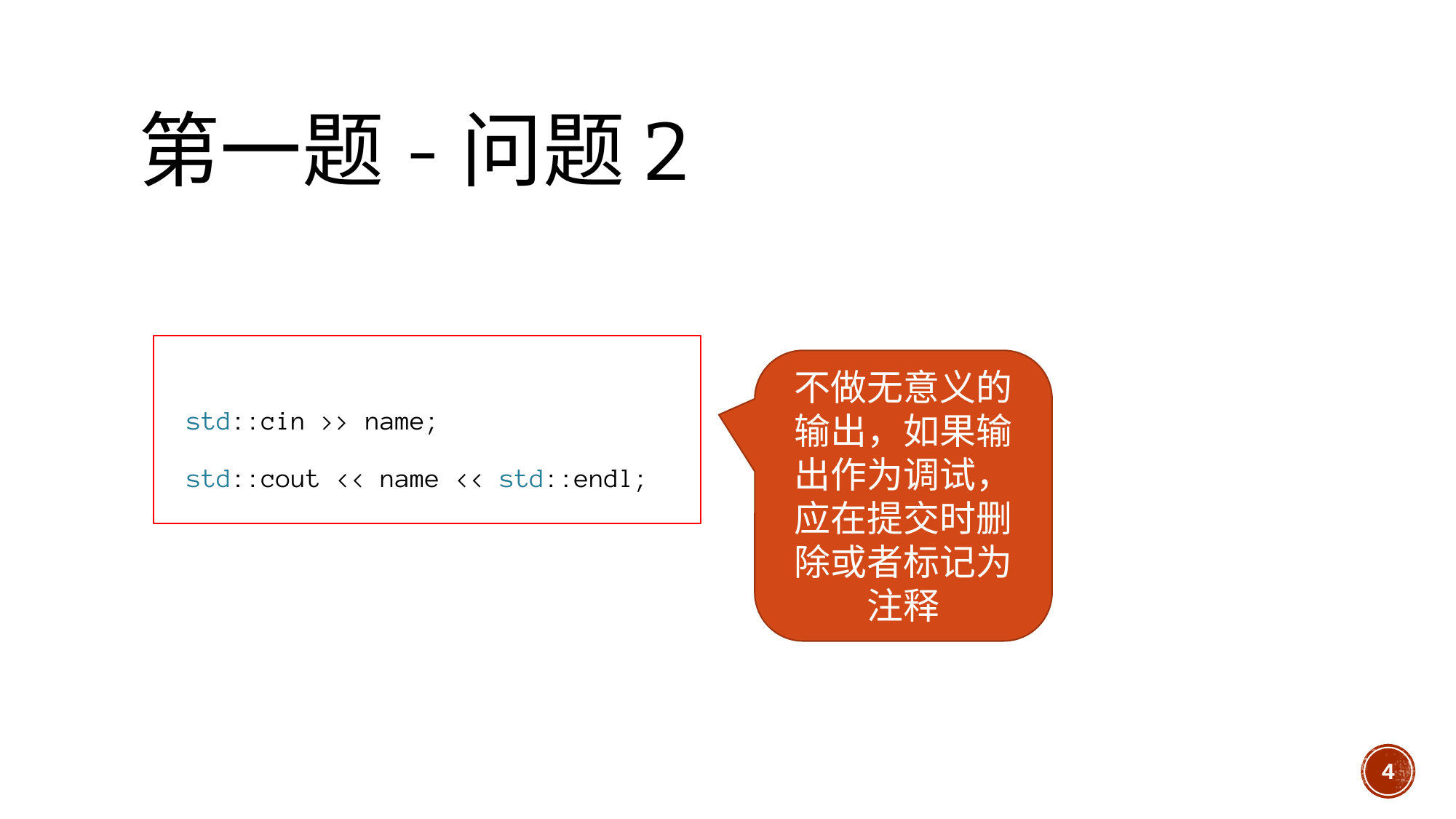

# 第一题-问题2

不做无意义的输出，如果输出作为调试，应在提交时删除或者标记为注释
    std::cin >> name;
    std::cout << name << std::endl;
4